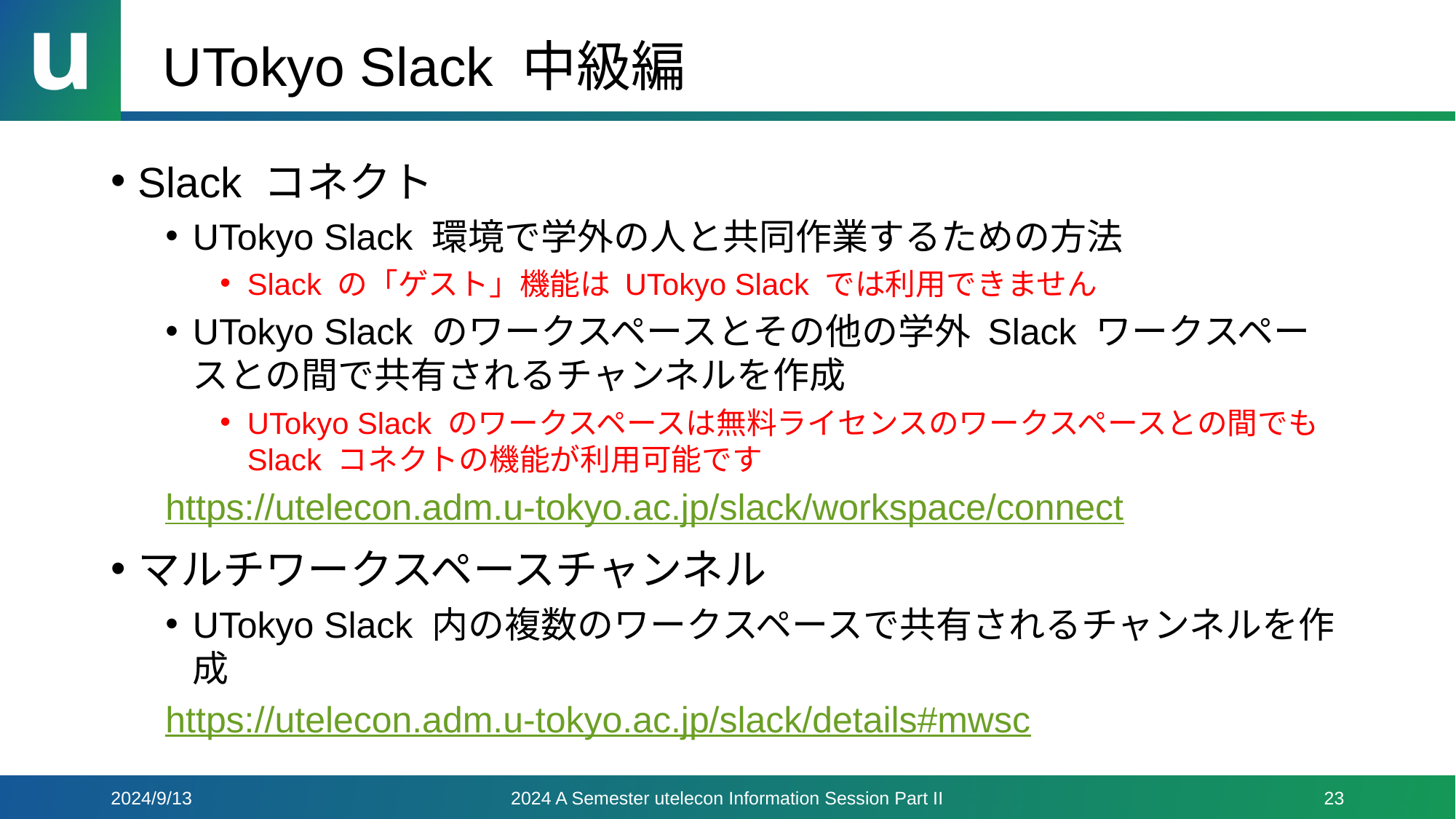

# UTokyo Slack 中級編
Slack コネクト
UTokyo Slack 環境で学外の人と共同作業するための方法
Slack の「ゲスト」機能は UTokyo Slack では利用できません
UTokyo Slack のワークスペースとその他の学外 Slack ワークスペースとの間で共有されるチャンネルを作成
UTokyo Slack のワークスペースは無料ライセンスのワークスペースとの間でも Slack コネクトの機能が利用可能です
https://utelecon.adm.u-tokyo.ac.jp/slack/workspace/connect
マルチワークスペースチャンネル
UTokyo Slack 内の複数のワークスペースで共有されるチャンネルを作成
https://utelecon.adm.u-tokyo.ac.jp/slack/details#mwsc
2024/9/13
2024 A Semester utelecon Information Session Part II
23